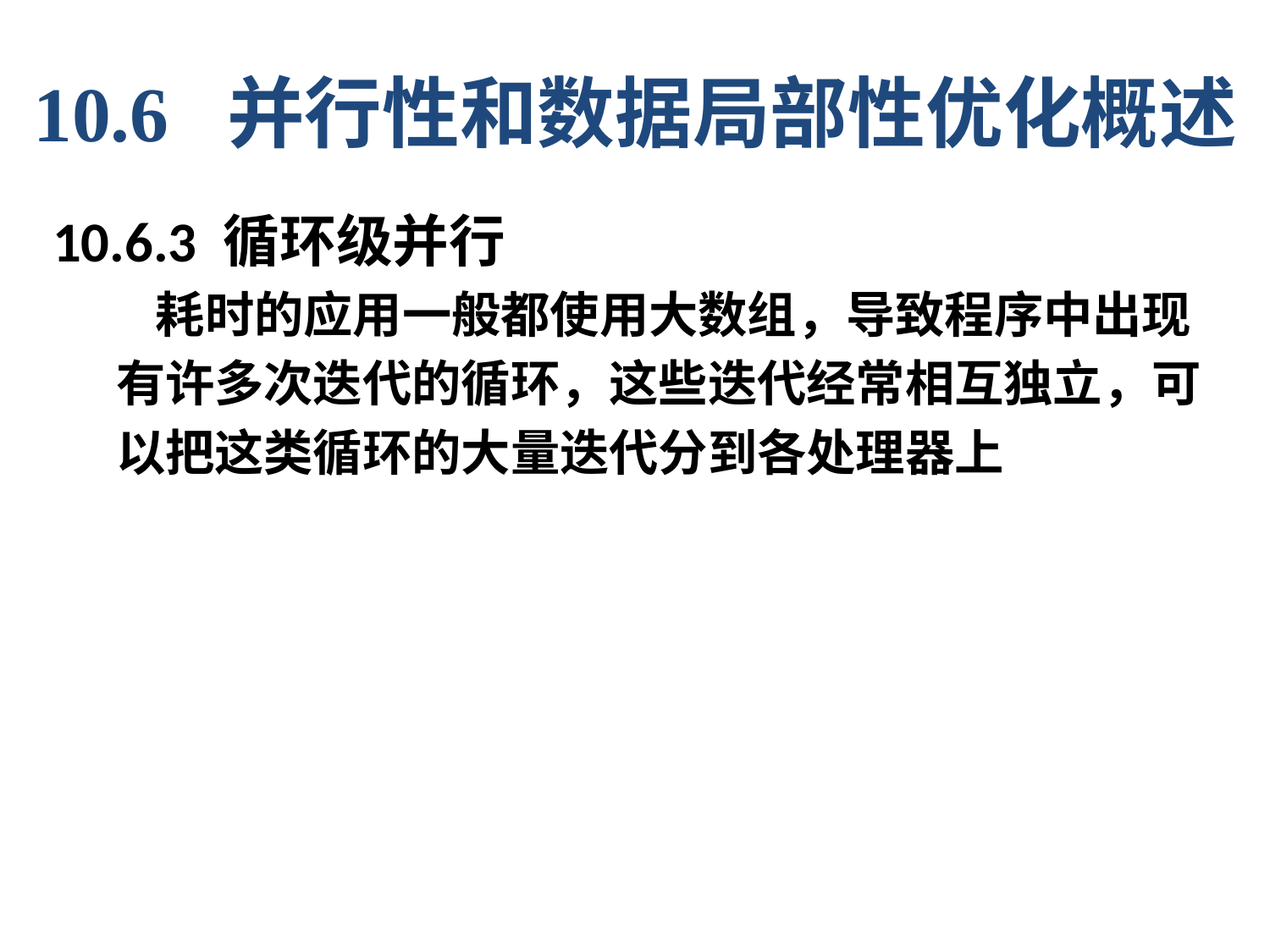

10.6  并行性和数据局部性优化概述
10.6.3 循环级并行
	耗时的应用一般都使用大数组，导致程序中出现
有许多次迭代的循环，这些迭代经常相互独立，可
以把这类循环的大量迭代分到各处理器上